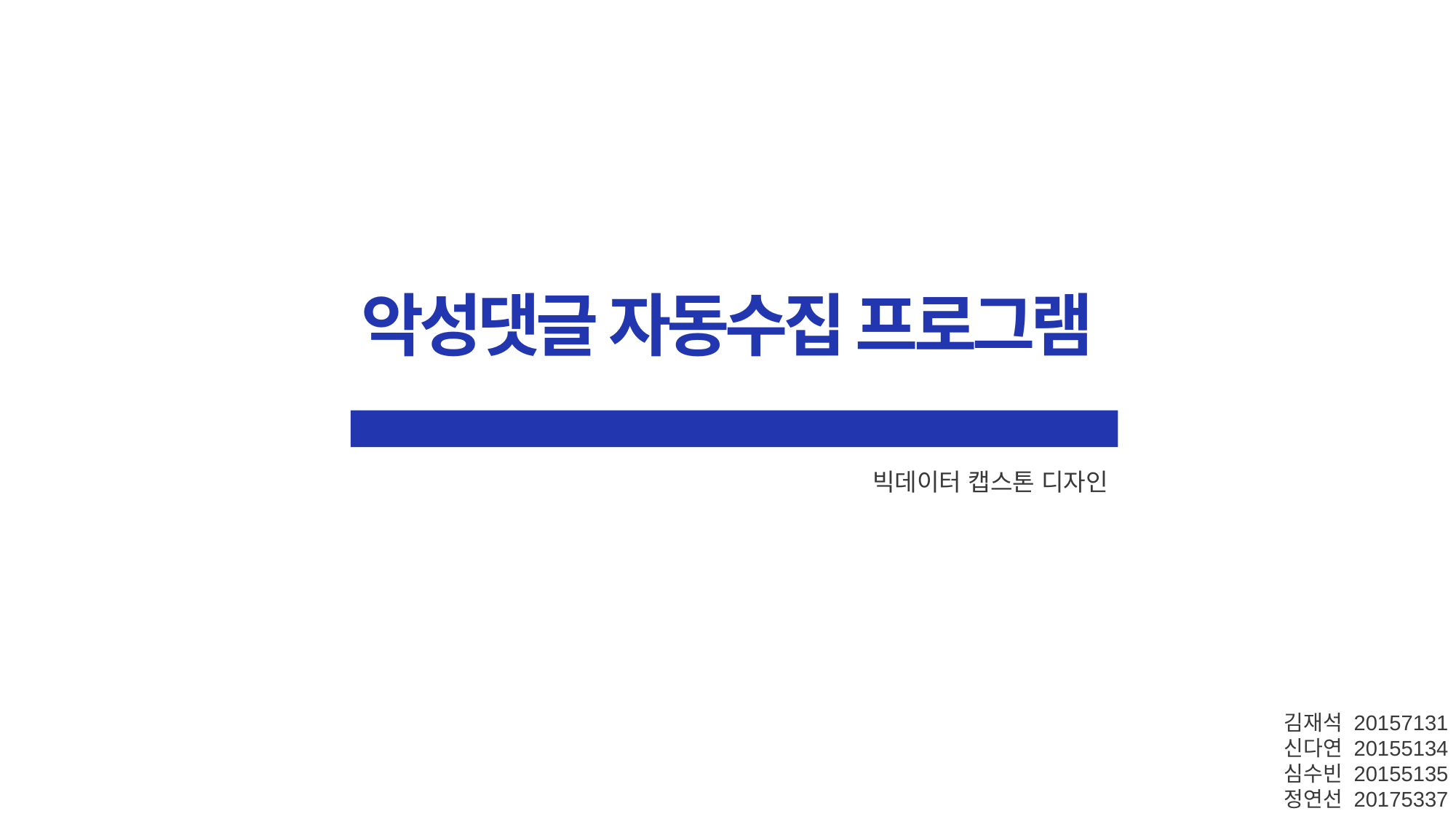

악성댓글 자동수집 프로그램
빅데이터 캡스톤 디자인

김재석 20157131
신다연 20155134
심수빈 20155135
정연선 20175337
김재석 20157131 신다연 20155134 심수빈 20155135정연선 20175337